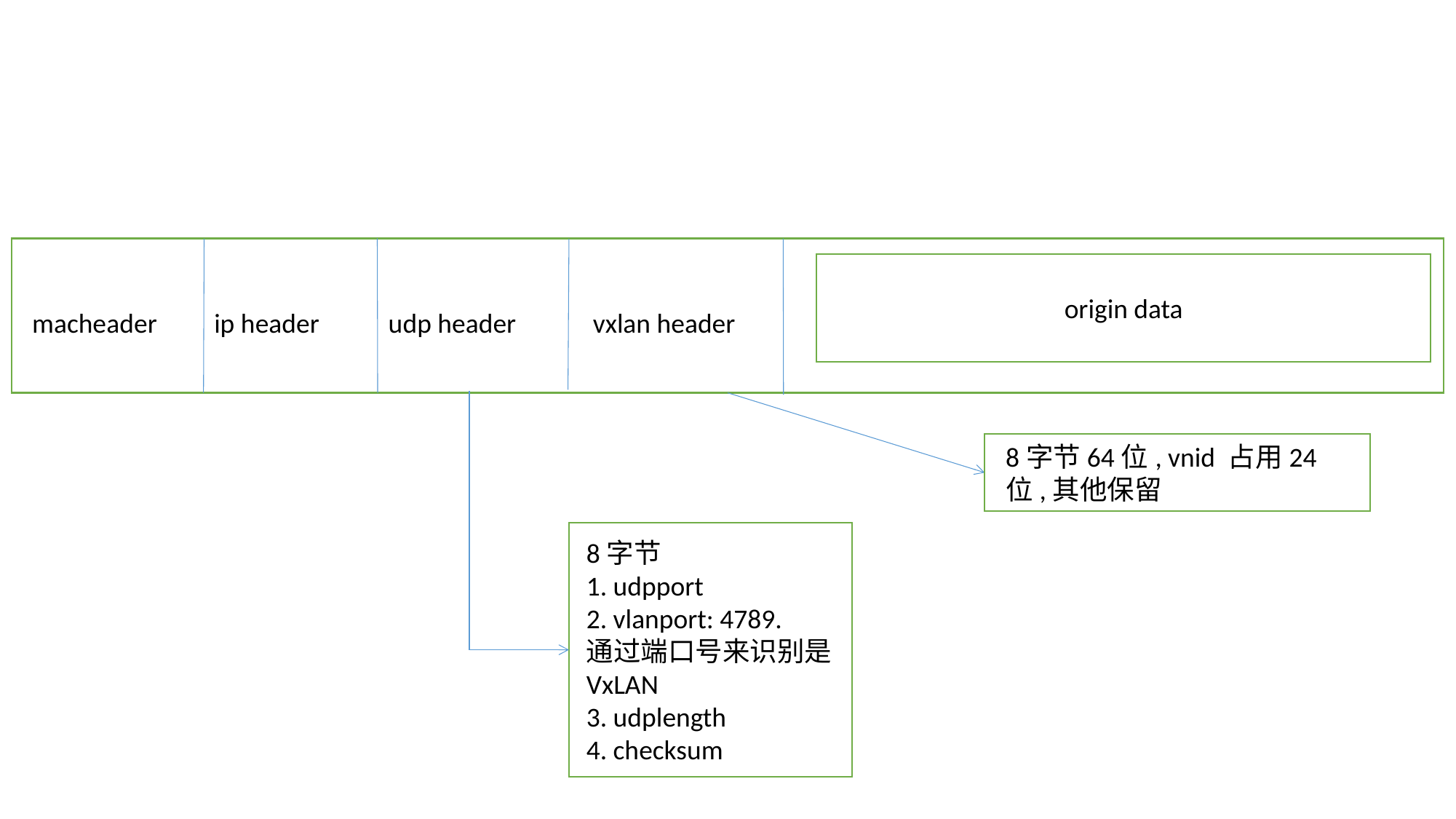

origin data
macheader
ip header
udp header
vxlan header

8字节64位, vnid 占用24位,其他保留

8字节
1. udpport
2. vlanport: 4789.
通过端口号来识别是VxLAN
3. udplength
4. checksum